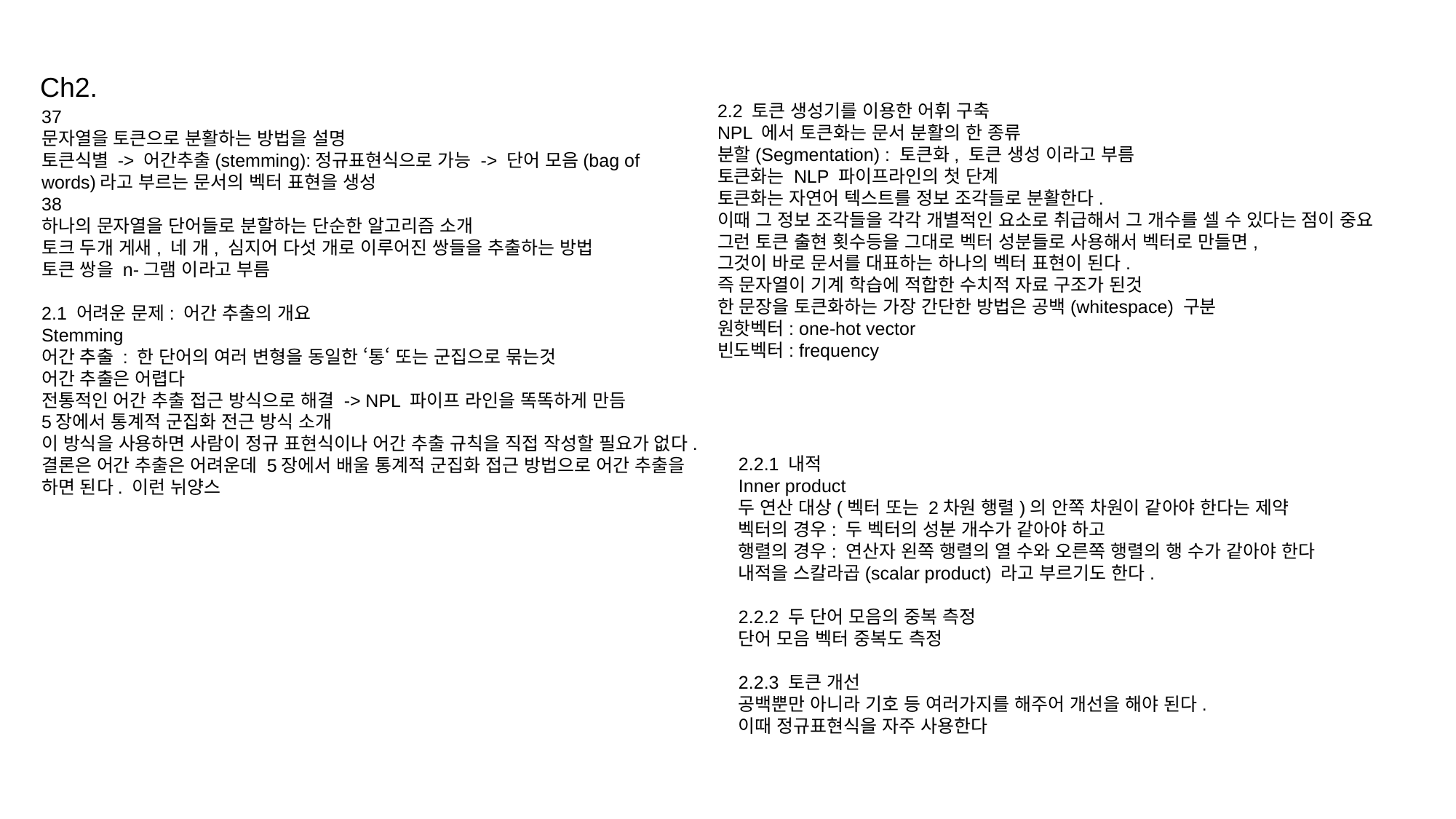

Ch2.
2.2 토큰 생성기를 이용한 어휘 구축
NPL 에서 토큰화는 문서 분활의 한 종류
분할(Segmentation) : 토큰화, 토큰 생성 이라고 부름
토큰화는 NLP 파이프라인의 첫 단계
토큰화는 자연어 텍스트를 정보 조각들로 분활한다.
이때 그 정보 조각들을 각각 개별적인 요소로 취급해서 그 개수를 셀 수 있다는 점이 중요
그런 토큰 출현 횟수등을 그대로 벡터 성분들로 사용해서 벡터로 만들면,
그것이 바로 문서를 대표하는 하나의 벡터 표현이 된다.
즉 문자열이 기계 학습에 적합한 수치적 자료 구조가 된것
한 문장을 토큰화하는 가장 간단한 방법은 공백(whitespace) 구분
원핫벡터: one-hot vector
빈도벡터: frequency
37
문자열을 토큰으로 분활하는 방법을 설명
토큰식별 -> 어간추출(stemming):정규표현식으로 가능 -> 단어 모음(bag of words)라고 부르는 문서의 벡터 표현을 생성
38
하나의 문자열을 단어들로 분할하는 단순한 알고리즘 소개
토크 두개 게새, 네 개, 심지어 다섯 개로 이루어진 쌍들을 추출하는 방법
토큰 쌍을 n-그램 이라고 부름

2.1 어려운 문제: 어간 추출의 개요
Stemming
어간 추출 : 한 단어의 여러 변형을 동일한 ‘통‘ 또는 군집으로 묶는것
어간 추출은 어렵다
전통적인 어간 추출 접근 방식으로 해결 -> NPL 파이프 라인을 똑똑하게 만듬
5장에서 통계적 군집화 전근 방식 소개
이 방식을 사용하면 사람이 정규 표현식이나 어간 추출 규칙을 직접 작성할 필요가 없다.
결론은 어간 추출은 어려운데 5장에서 배울 통계적 군집화 접근 방법으로 어간 추출을 하면 된다. 이런 뉘양스

2.2.1 내적
Inner product
두 연산 대상(벡터 또는 2차원 행렬)의 안쪽 차원이 같아야 한다는 제약
벡터의 경우: 두 벡터의 성분 개수가 같아야 하고
행렬의 경우: 연산자 왼쪽 행렬의 열 수와 오른쪽 행렬의 행 수가 같아야 한다
내적을 스칼라곱(scalar product) 라고 부르기도 한다.

2.2.2 두 단어 모음의 중복 측정
단어 모음 벡터 중복도 측정

2.2.3 토큰 개선
공백뿐만 아니라 기호 등 여러가지를 해주어 개선을 해야 된다.
이때 정규표현식을 자주 사용한다